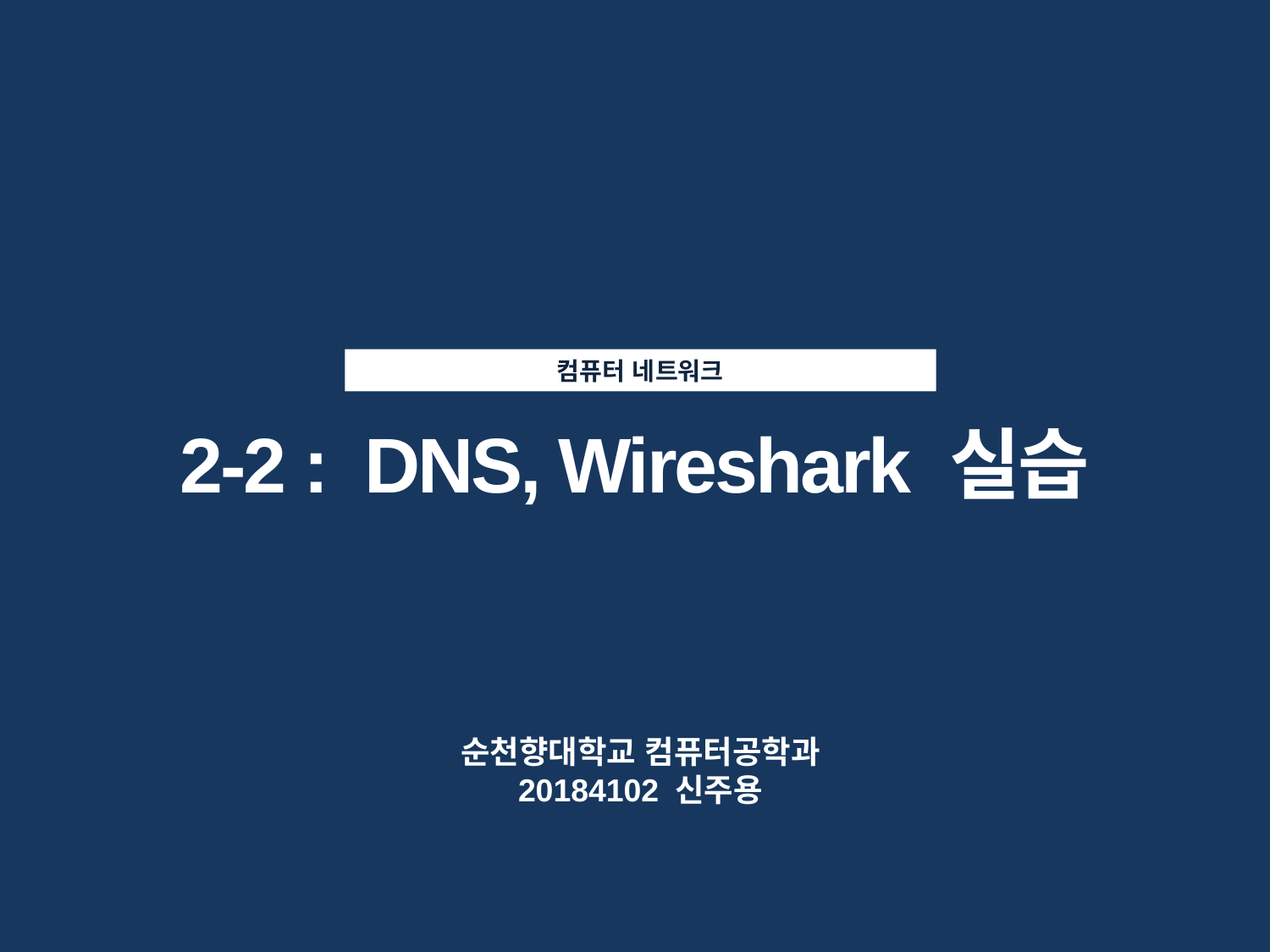

컴퓨터 네트워크
2-2 :  DNS, Wireshark 실습
순천향대학교 컴퓨터공학과
20184102 신주용